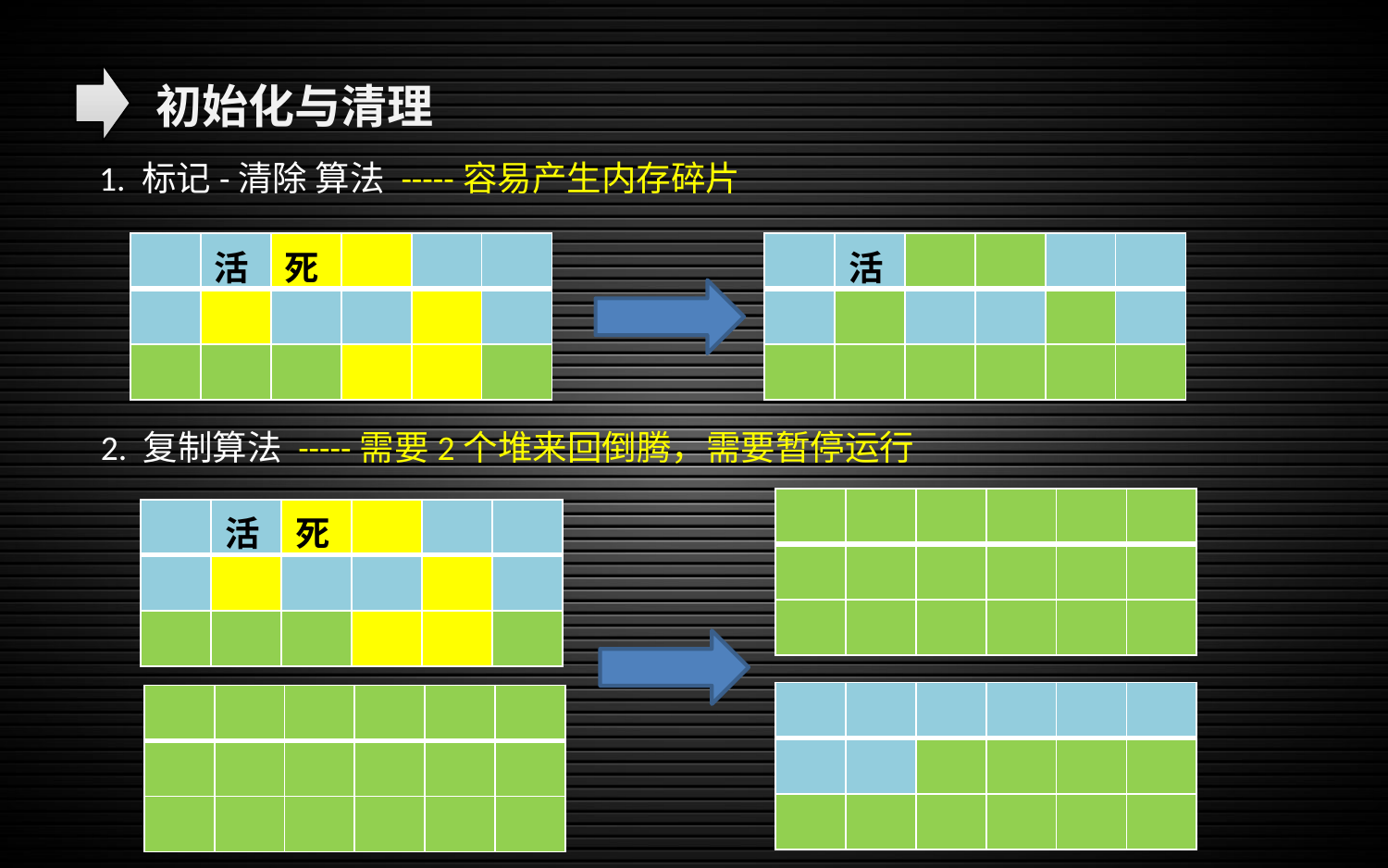

初始化与清理
1. 标记-清除 算法 -----容易产生内存碎片
|  | 活 | 死 |  |  |  |
| --- | --- | --- | --- | --- | --- |
|  |  |  |  |  |  |
|  |  |  |  |  |  |
|  | 活 |  |  |  |  |
| --- | --- | --- | --- | --- | --- |
|  |  |  |  |  |  |
|  |  |  |  |  |  |

2. 复制算法 -----需要2个堆来回倒腾，需要暂停运行
|  |  |  |  |  |  |
| --- | --- | --- | --- | --- | --- |
|  |  |  |  |  |  |
|  |  |  |  |  |  |
|  | 活 | 死 |  |  |  |
| --- | --- | --- | --- | --- | --- |
|  |  |  |  |  |  |
|  |  |  |  |  |  |

|  |  |  |  |  |  |
| --- | --- | --- | --- | --- | --- |
|  |  |  |  |  |  |
|  |  |  |  |  |  |
|  |  |  |  |  |  |
| --- | --- | --- | --- | --- | --- |
|  |  |  |  |  |  |
|  |  |  |  |  |  |